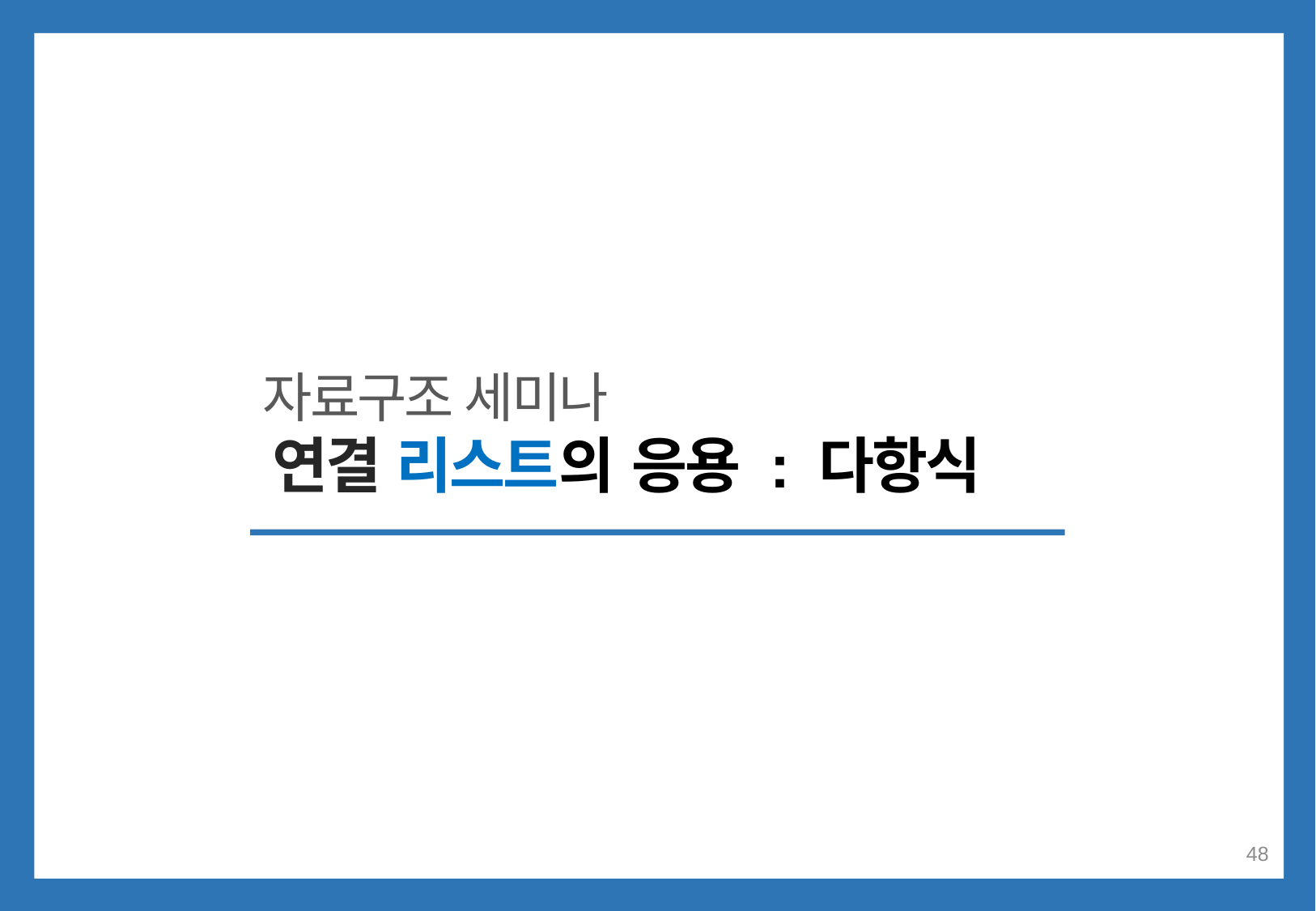

자료구조 세미나
연결 리스트의 응용 : 다항식

48